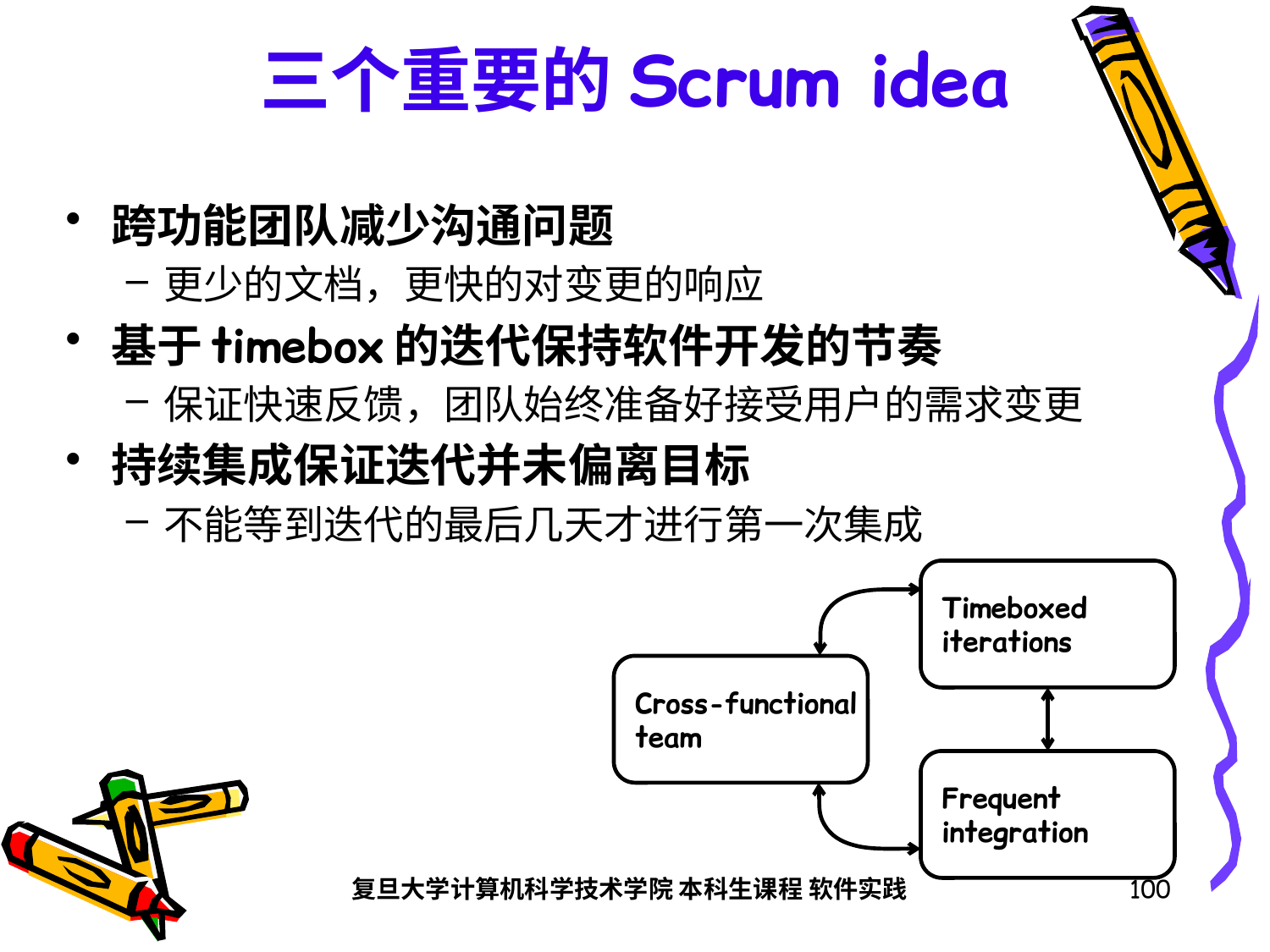

# 三个重要的Scrum idea
跨功能团队减少沟通问题
更少的文档，更快的对变更的响应
基于timebox的迭代保持软件开发的节奏
保证快速反馈，团队始终准备好接受用户的需求变更
持续集成保证迭代并未偏离目标
不能等到迭代的最后几天才进行第一次集成
Timeboxed
iterations

Cross-functional
team

Frequent
integration

复旦大学计算机科学技术学院 本科生课程 软件实践
100